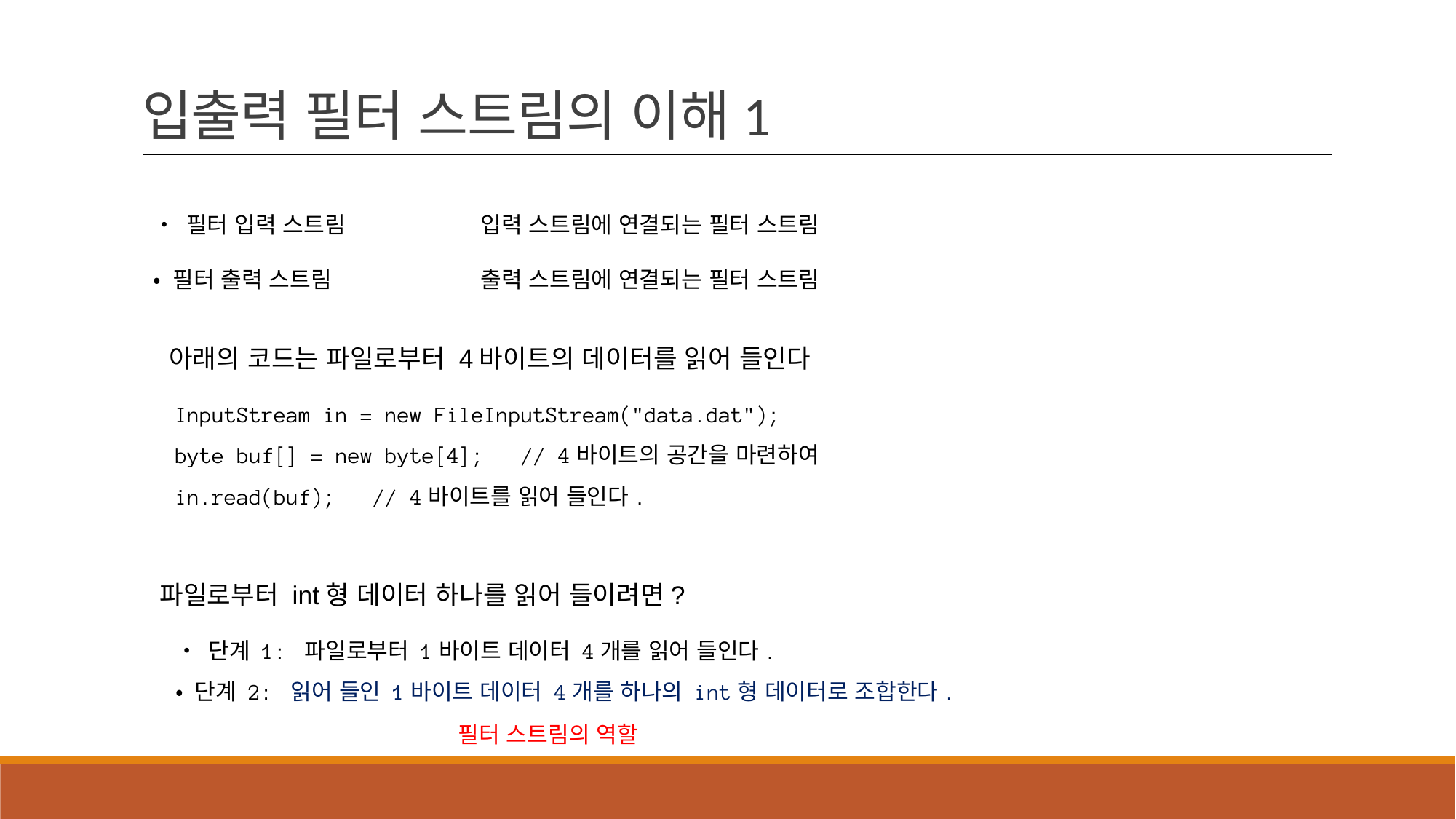

입출력 필터 스트림의 이해1
• 필터 입력 스트림 		입력 스트림에 연결되는 필터 스트림
• 필터 출력 스트림 		출력 스트림에 연결되는 필터 스트림
아래의 코드는 파일로부터 4바이트의 데이터를 읽어 들인다
InputStream in = new FileInputStream("data.dat");
byte buf[] = new byte[4];   // 4바이트의 공간을 마련하여
in.read(buf);   // 4바이트를 읽어 들인다.
파일로부터 int형 데이터 하나를 읽어 들이려면?
• 단계 1: 파일로부터 1바이트 데이터 4개를 읽어 들인다.
• 단계 2: 읽어 들인 1바이트 데이터 4개를 하나의 int형 데이터로 조합한다.
필터 스트림의 역할